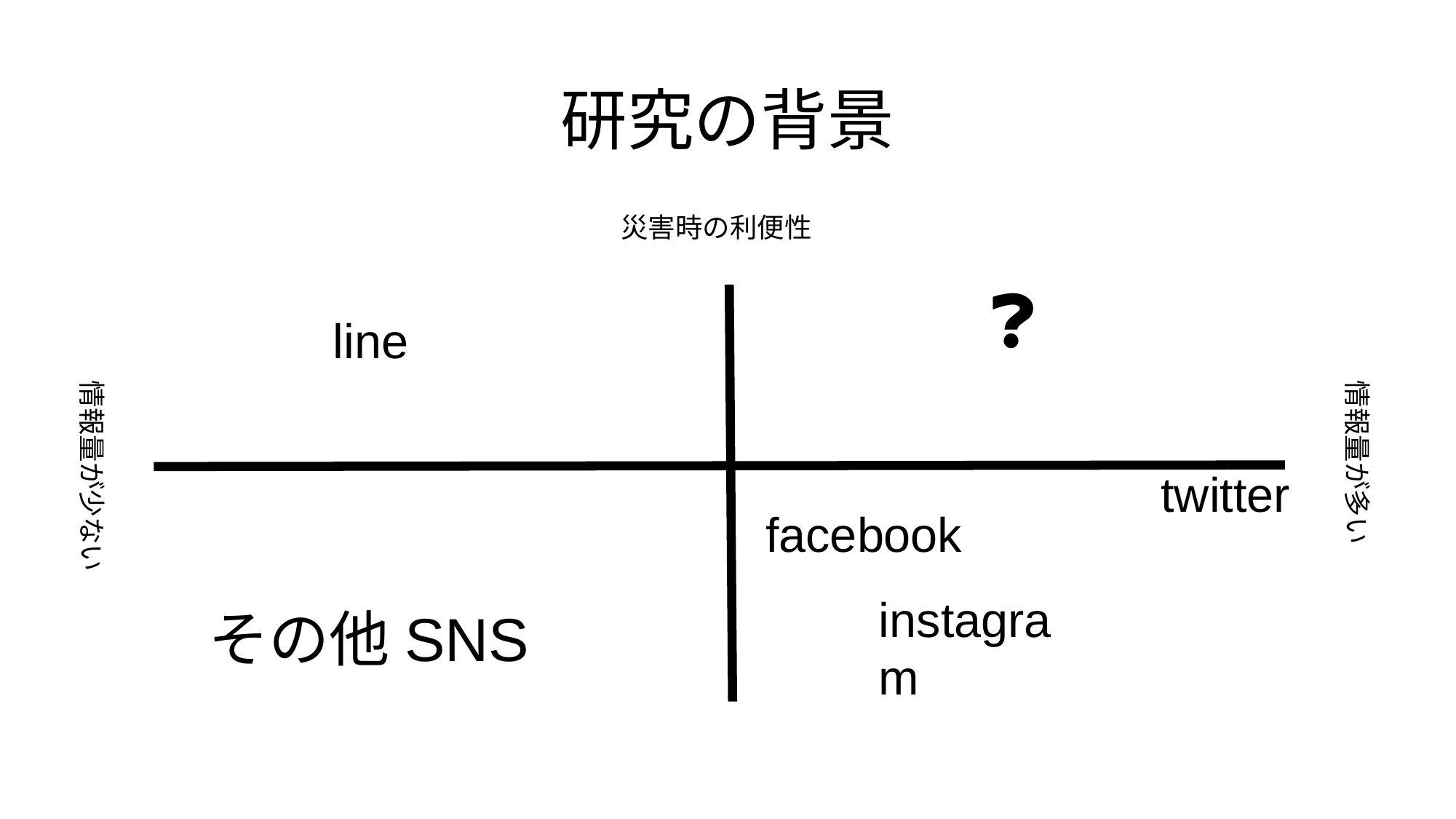

# 研究の背景
災害時の利便性
❓
line
情報量が少ない
情報量が多い
twitter
facebook
instagram
その他SNS